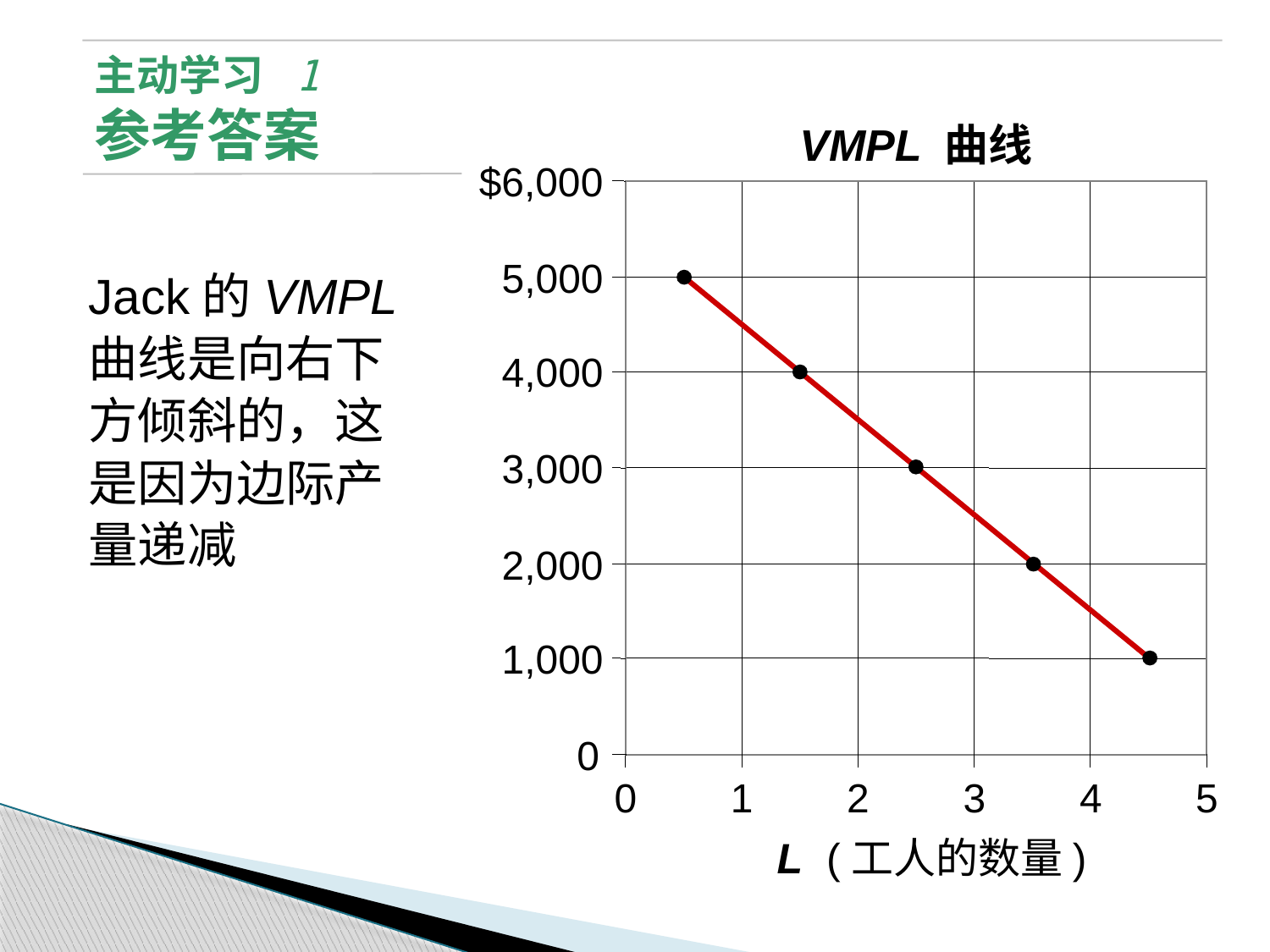

主动学习   1
参考答案
 VMPL 曲线

$6,000
5,000
4,000
3,000
2,000
1,000
0

Jack的VMPL 曲线是向右下方倾斜的，这是因为边际产量递减

0
1
2
3
4
5
L  (工人的数量)